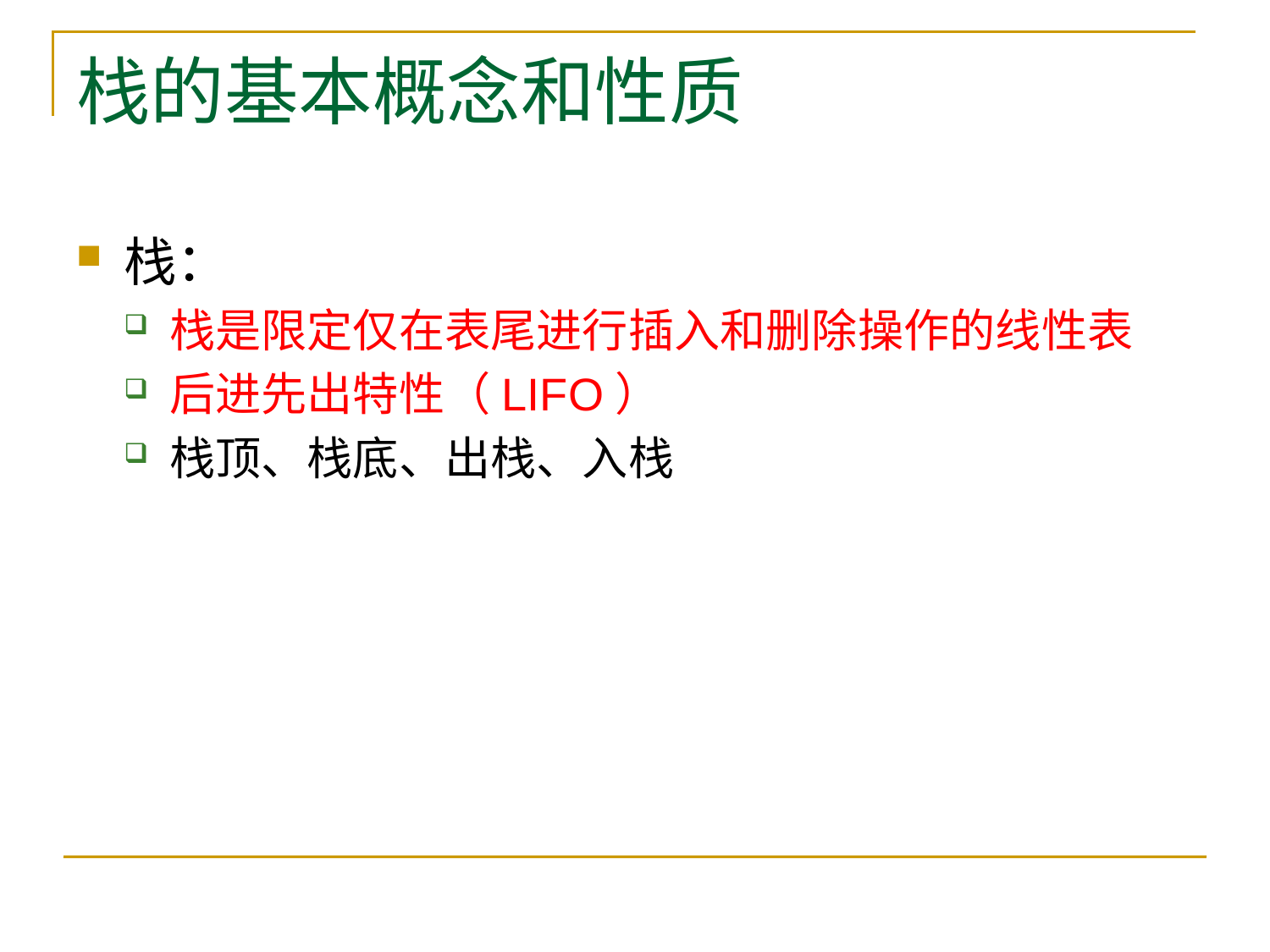

# 栈的基本概念和性质
栈：
栈是限定仅在表尾进行插入和删除操作的线性表
后进先出特性（LIFO）
栈顶、栈底、出栈、入栈